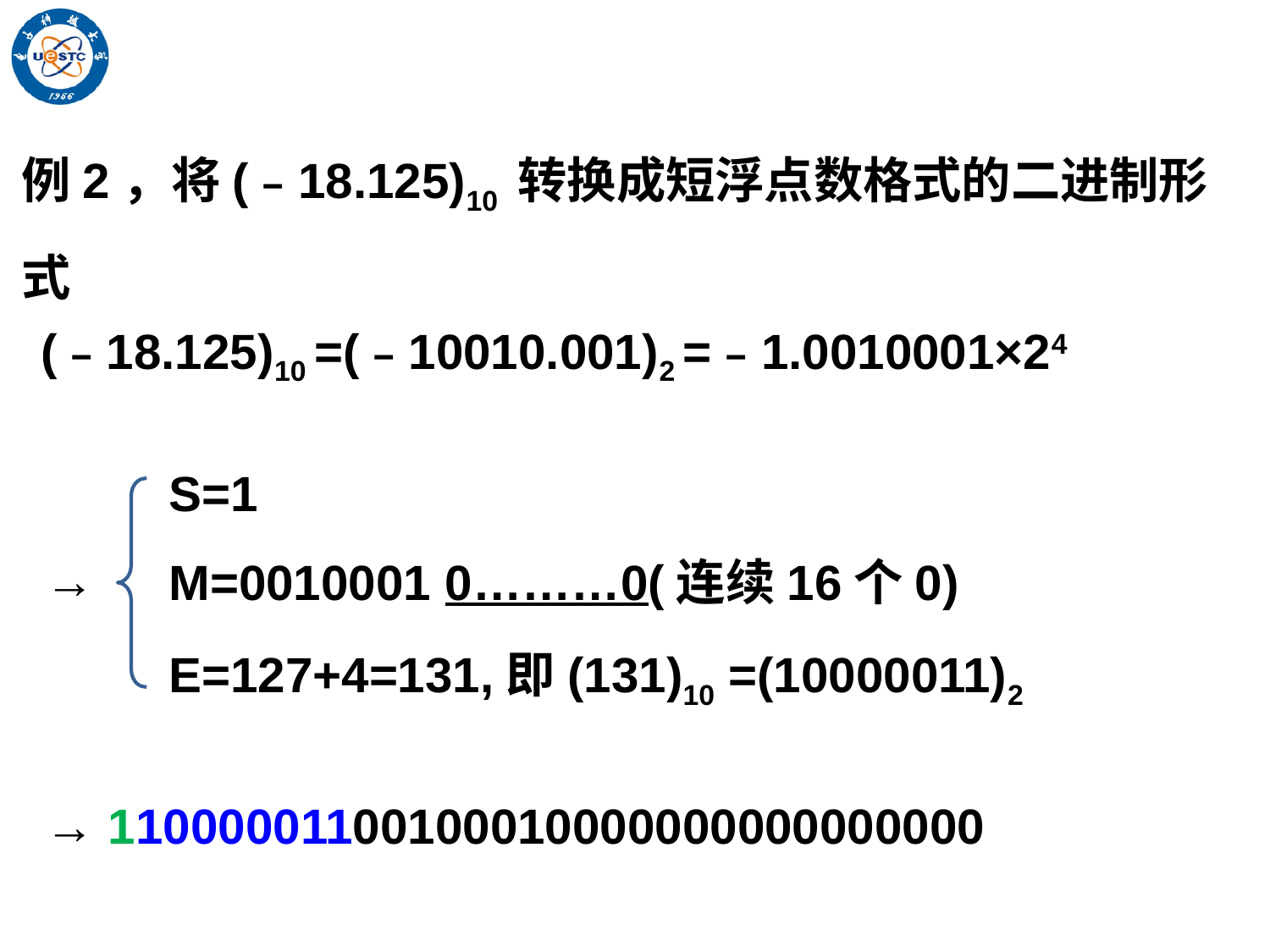

例2，将(﹣18.125)10 转换成短浮点数格式的二进制形式
(﹣18.125)10 =(﹣10010.001)2 =﹣1.0010001×24
S=1
M=0010001 0………0(连续16个0)
E=127+4=131,即(131)10 =(10000011)2

→
→ 11000001100100010000000000000000